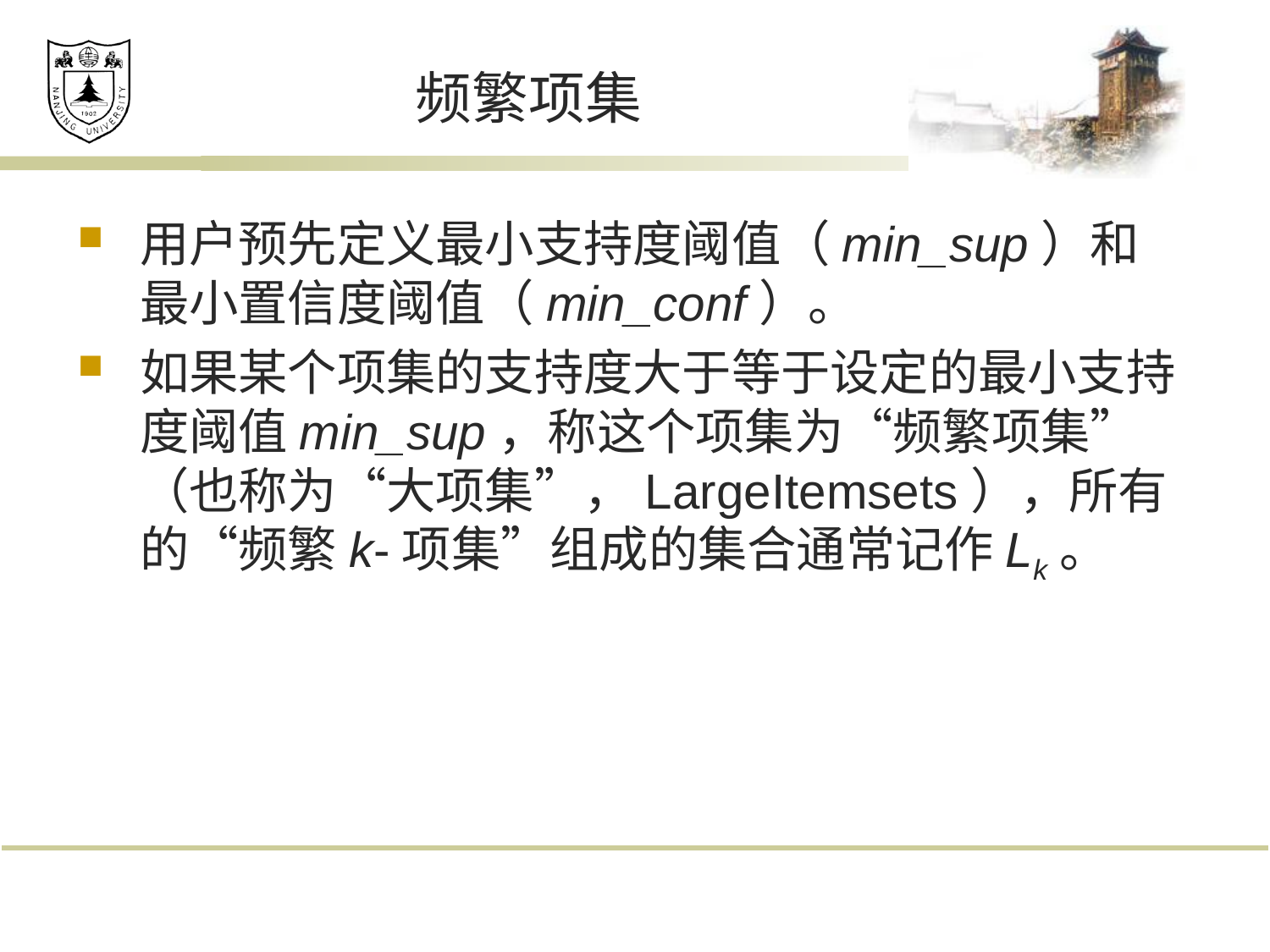

# 频繁项集
用户预先定义最小支持度阈值（min_sup）和最小置信度阈值（min_conf）。
如果某个项集的支持度大于等于设定的最小支持度阈值min_sup，称这个项集为“频繁项集”（也称为“大项集”，LargeItemsets），所有的“频繁k-项集”组成的集合通常记作Lk。